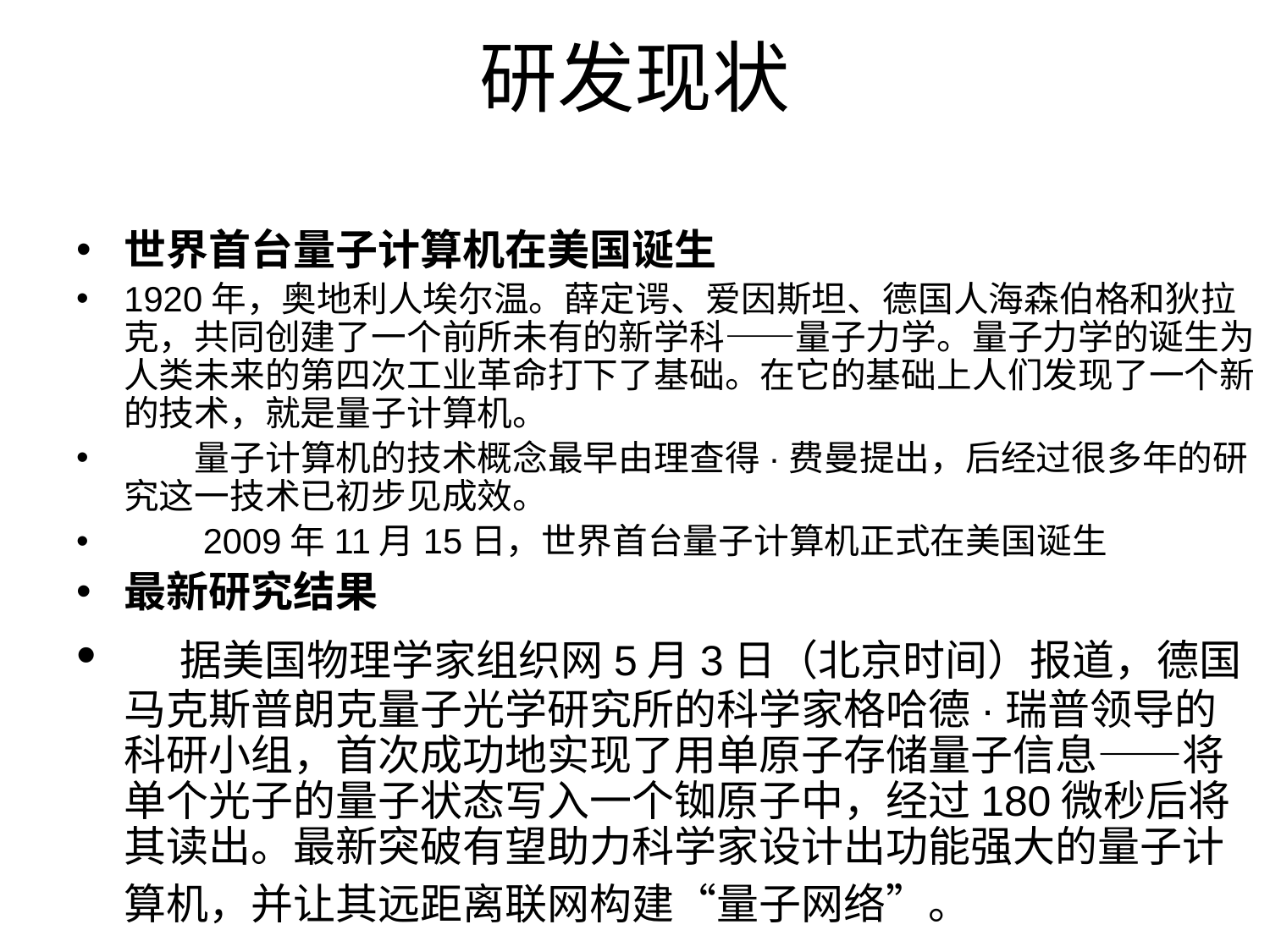

# 研发现状
世界首台量子计算机在美国诞生
1920年，奥地利人埃尔温。薛定谔、爱因斯坦、德国人海森伯格和狄拉克，共同创建了一个前所未有的新学科——量子力学。量子力学的诞生为人类未来的第四次工业革命打下了基础。在它的基础上人们发现了一个新的技术，就是量子计算机。
　　量子计算机的技术概念最早由理查得·费曼提出，后经过很多年的研究这一技术已初步见成效。
　　2009年11月15日，世界首台量子计算机正式在美国诞生
最新研究结果
　据美国物理学家组织网5月3日（北京时间）报道，德国马克斯普朗克量子光学研究所的科学家格哈德·瑞普领导的科研小组，首次成功地实现了用单原子存储量子信息——将单个光子的量子状态写入一个铷原子中，经过180微秒后将其读出。最新突破有望助力科学家设计出功能强大的量子计算机，并让其远距离联网构建“量子网络”。